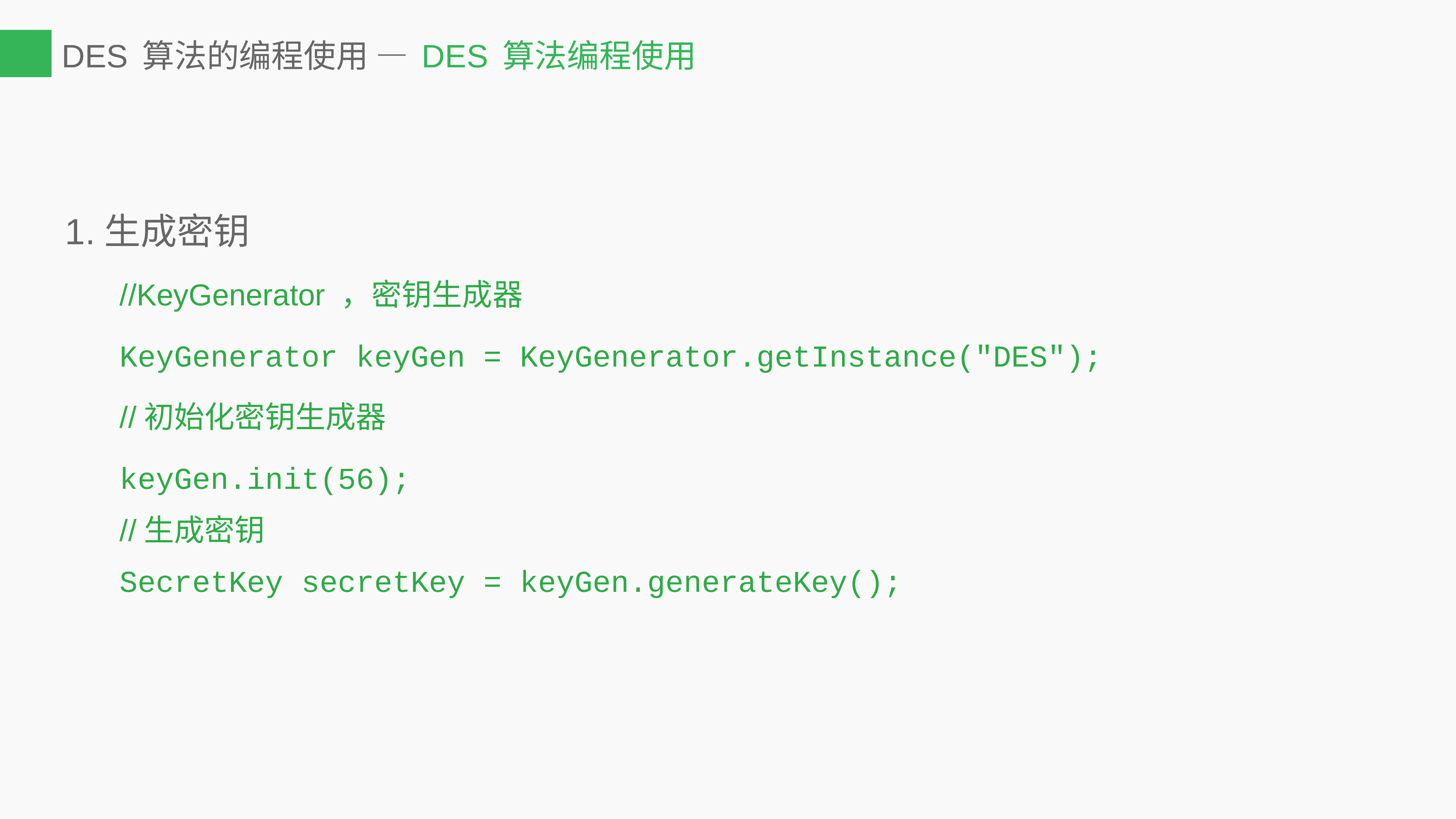

# DES 算法的编程使用 — DES 算法编程使用
1.生成密钥
 	//KeyGenerator ，密钥生成器
    	KeyGenerator keyGen = KeyGenerator.getInstance("DES");
    	//初始化密钥生成器
    	keyGen.init(56);
	//生成密钥
   SecretKey secretKey = keyGen.generateKey();